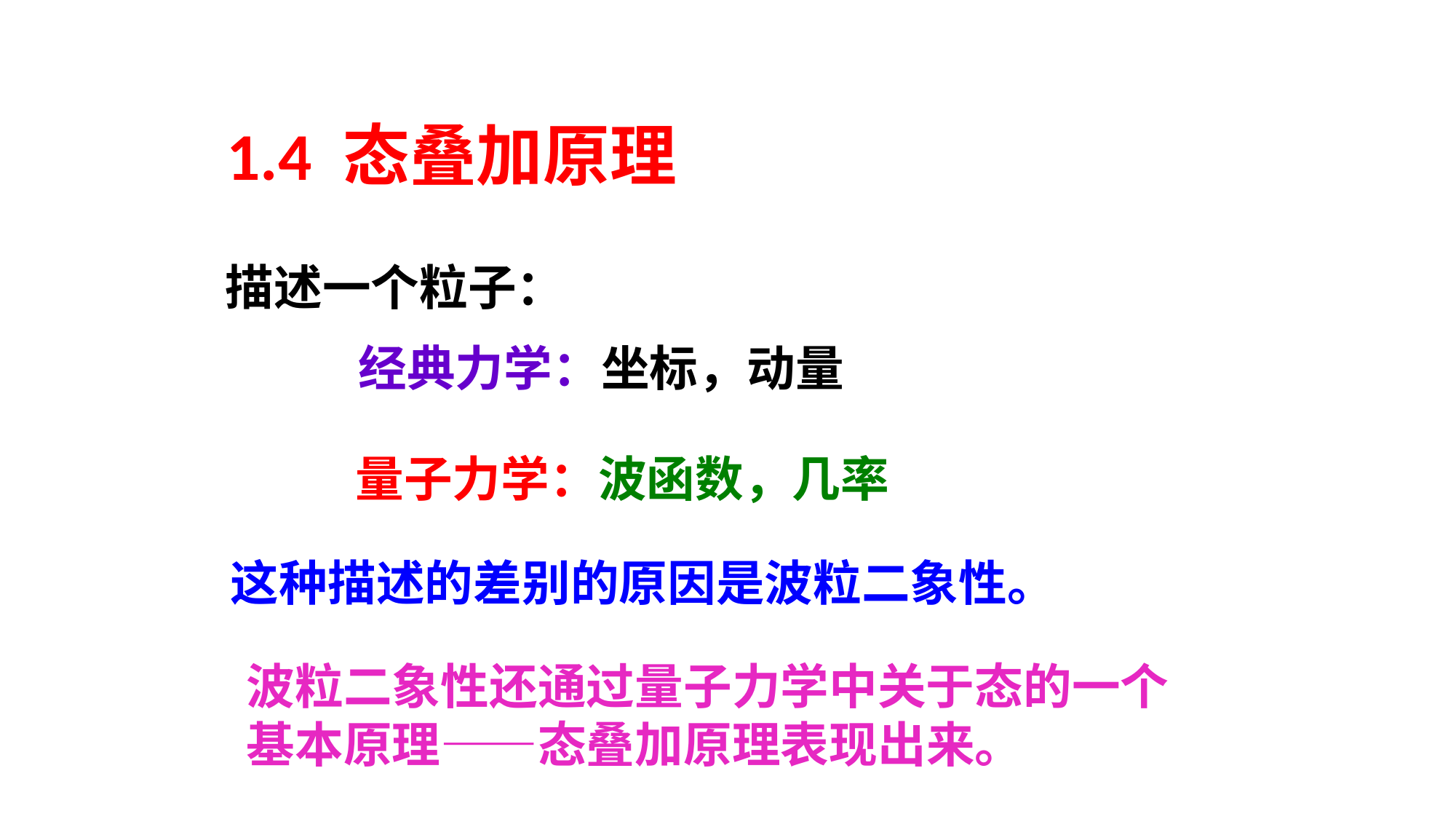

1.4 态叠加原理
描述一个粒子：
经典力学：坐标，动量

量子力学：波函数，几率
这种描述的差别的原因是波粒二象性。
波粒二象性还通过量子力学中关于态的一个基本原理——态叠加原理表现出来。